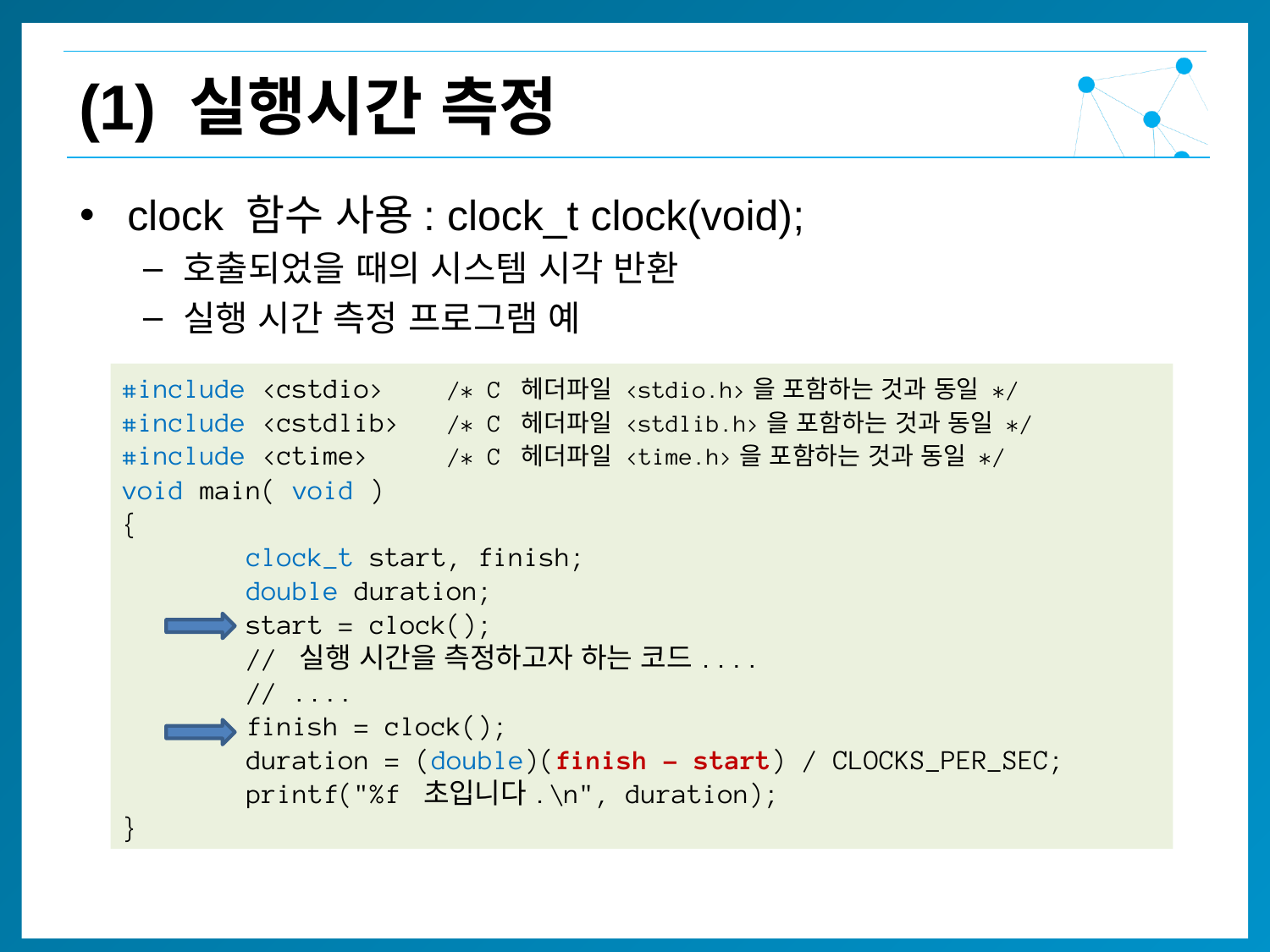

(1) 실행시간 측정
clock 함수 사용: clock_t clock(void);
호출되었을 때의 시스템 시각 반환
실행 시간 측정 프로그램 예

#include <cstdio>    /* C 헤더파일 <stdio.h>을 포함하는 것과 동일 */
#include <cstdlib>   /* C 헤더파일 <stdlib.h>을 포함하는 것과 동일 */
#include <ctime>     /* C 헤더파일 <time.h>을 포함하는 것과 동일 */
void main( void )
{
        clock_t start, finish;
        double duration;
        start = clock();
        // 실행 시간을 측정하고자 하는 코드....
        // ....
        finish = clock();
        duration = (double)(finish - start) / CLOCKS_PER_SEC;
        printf("%f 초입니다.\n", duration);
}